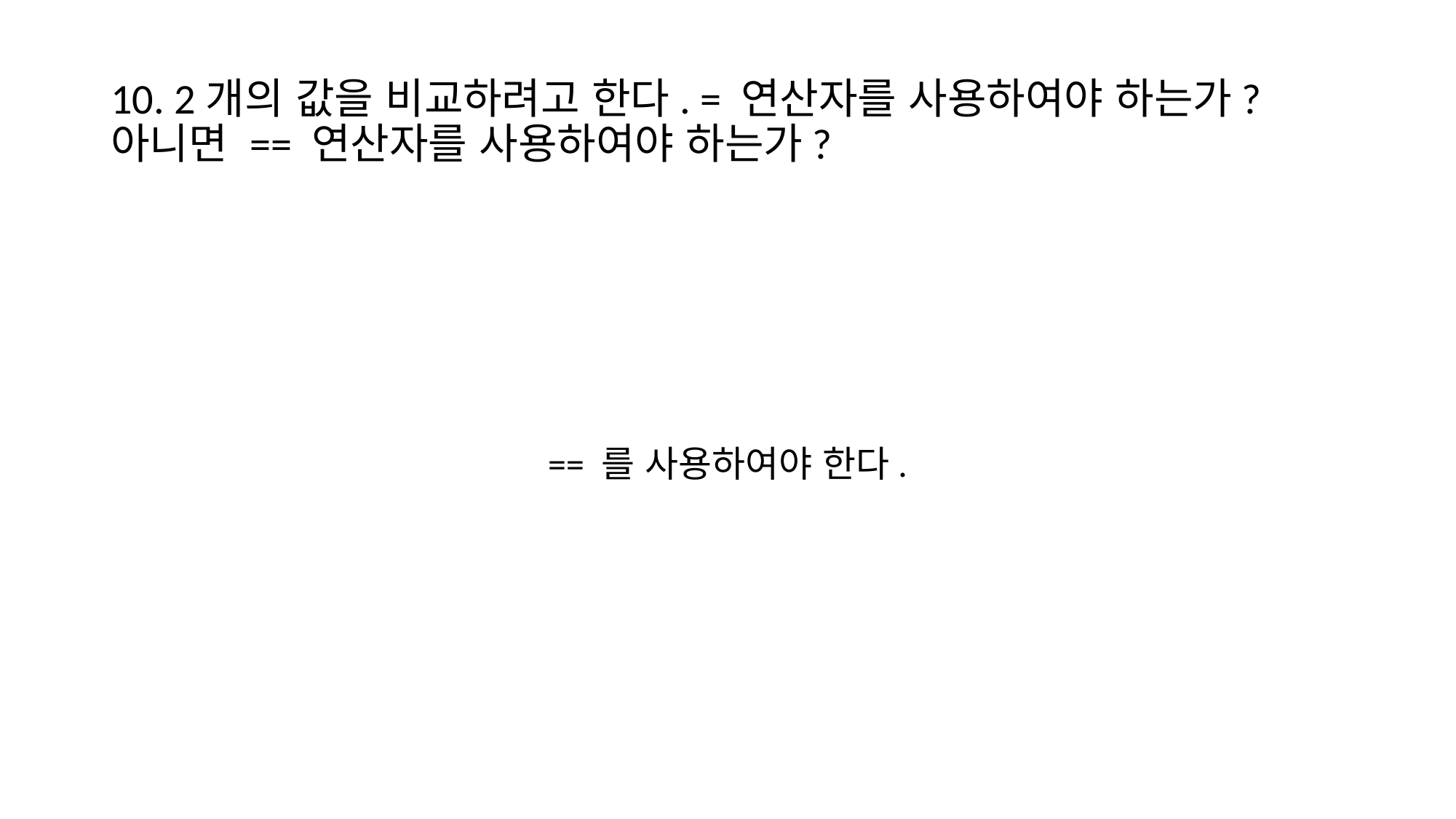

# 10. 2개의 값을 비교하려고 한다. = 연산자를 사용하여야 하는가? 아니면 == 연산자를 사용하여야 하는가?

== 를 사용하여야 한다.